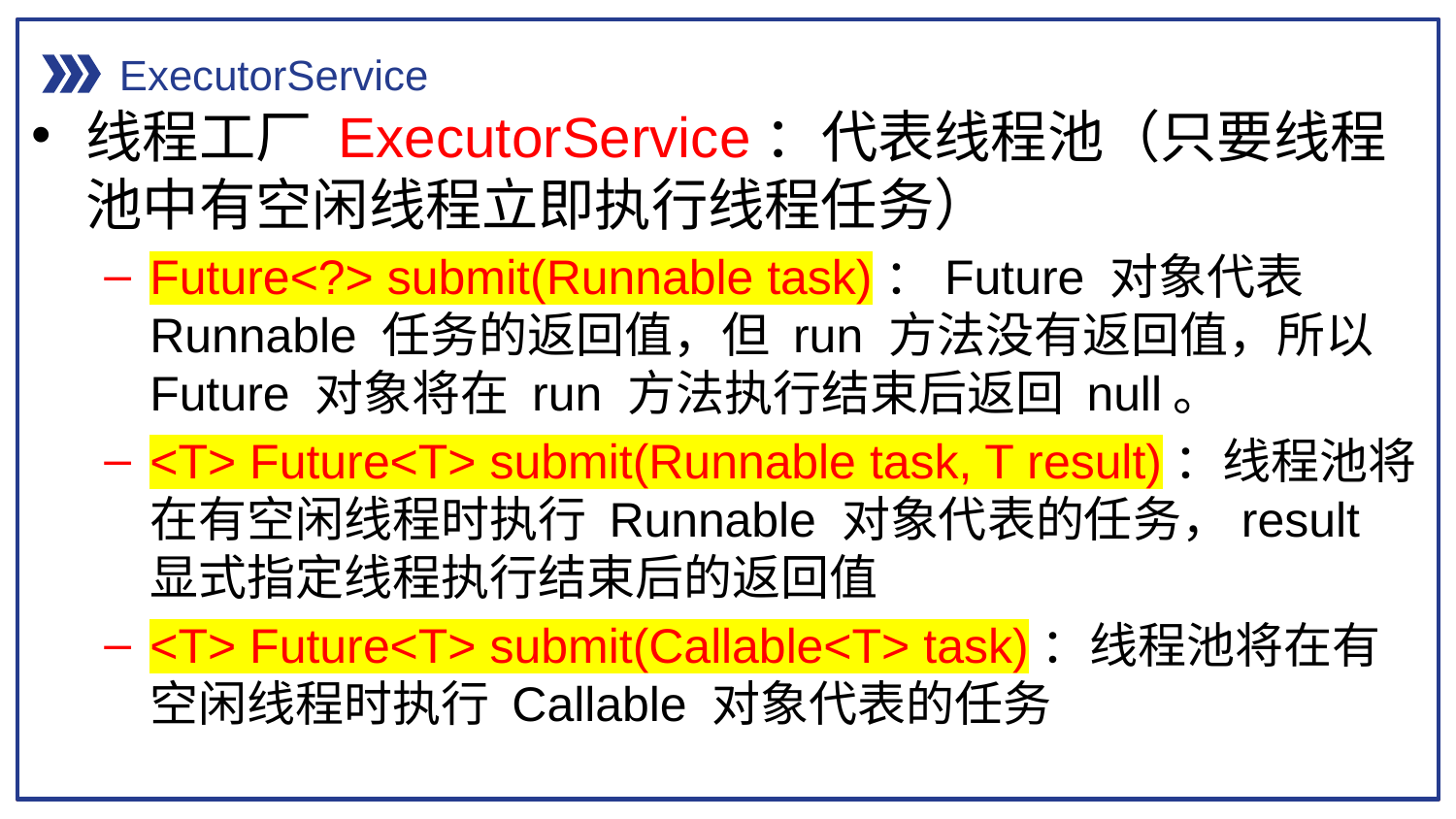

ExecutorService

线程工厂 ExecutorService：代表线程池（只要线程池中有空闲线程立即执行线程任务）
Future<?> submit(Runnable task)：Future 对象代表 Runnable 任务的返回值，但 run 方法没有返回值，所以 Future 对象将在 run 方法执行结束后返回 null。
<T> Future<T> submit(Runnable task, T result)：线程池将在有空闲线程时执行 Runnable 对象代表的任务，result 显式指定线程执行结束后的返回值
<T> Future<T> submit(Callable<T> task)：线程池将在有空闲线程时执行 Callable 对象代表的任务